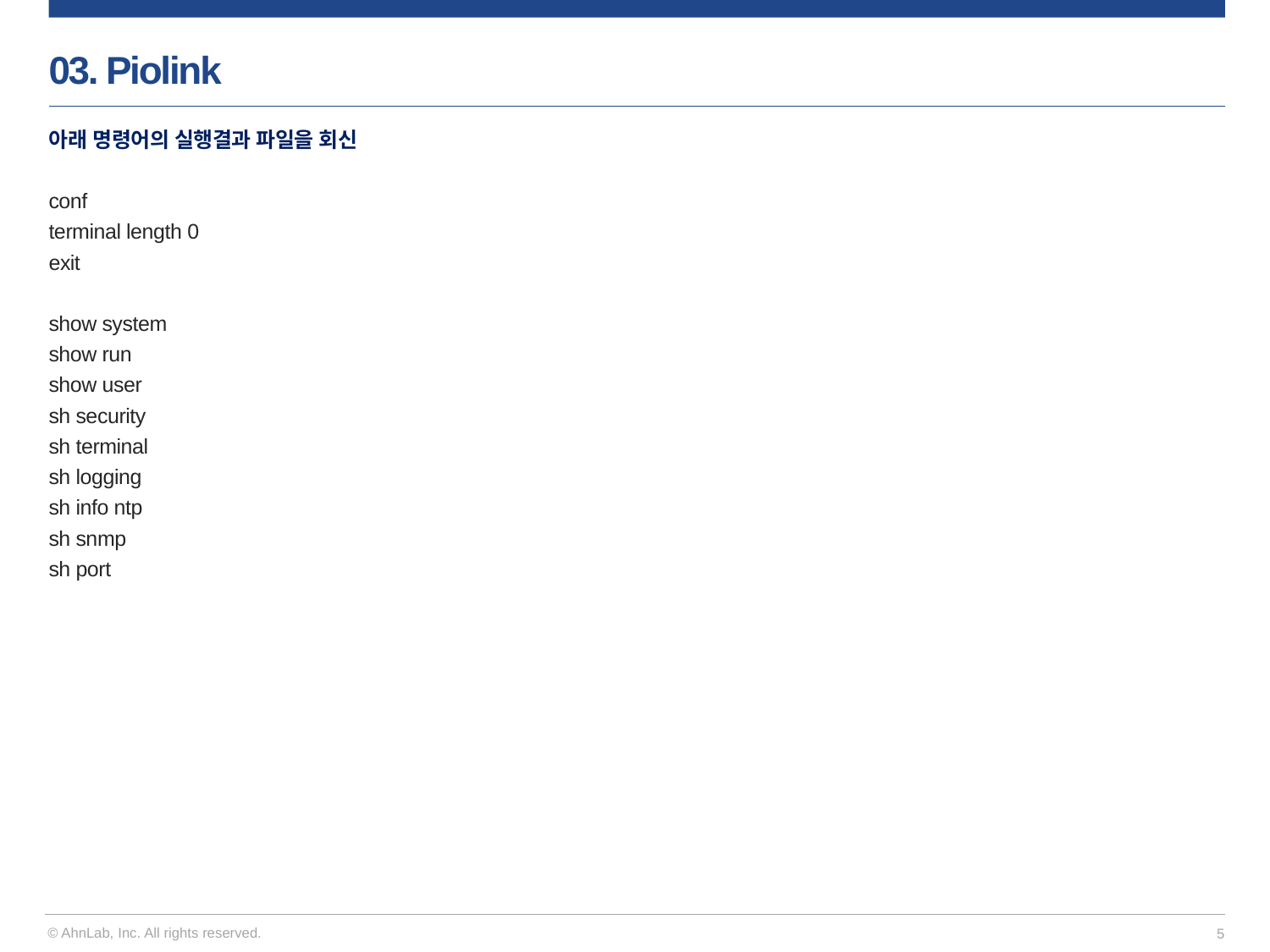

# 03. Piolink
아래 명령어의 실행결과 파일을 회신

conf
terminal length 0
exit

show system
show run
show user
sh security
sh terminal
sh logging
sh info ntp
sh snmp
sh port

5